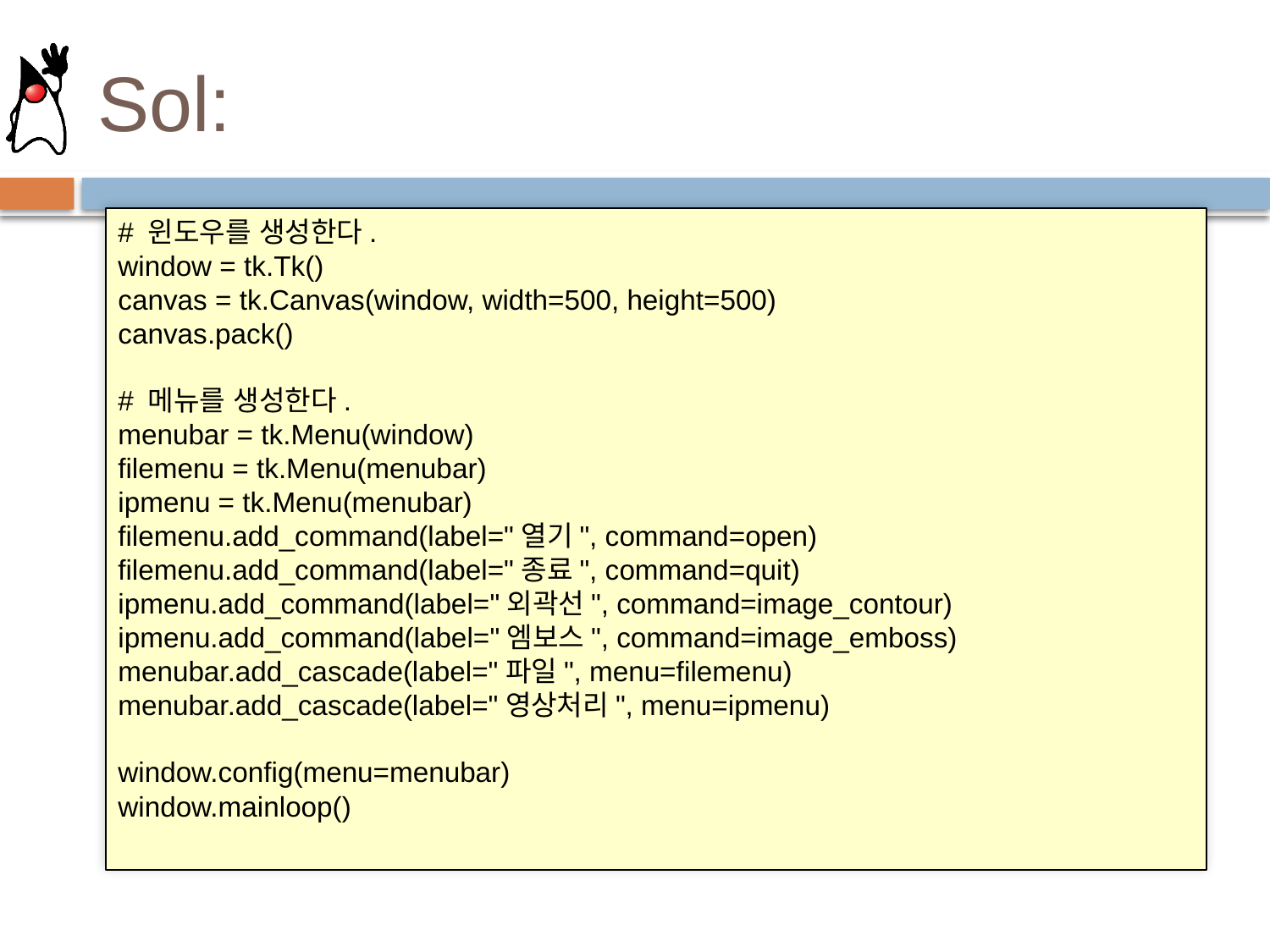

# Sol:
# 윈도우를 생성한다.
window = tk.Tk()
canvas = tk.Canvas(window, width=500, height=500)
canvas.pack()

# 메뉴를 생성한다.
menubar = tk.Menu(window)
filemenu = tk.Menu(menubar)
ipmenu = tk.Menu(menubar)
filemenu.add_command(label="열기", command=open)
filemenu.add_command(label="종료", command=quit)
ipmenu.add_command(label="외곽선", command=image_contour)
ipmenu.add_command(label="엠보스", command=image_emboss)
menubar.add_cascade(label="파일", menu=filemenu)
menubar.add_cascade(label="영상처리", menu=ipmenu)

window.config(menu=menubar)
window.mainloop()